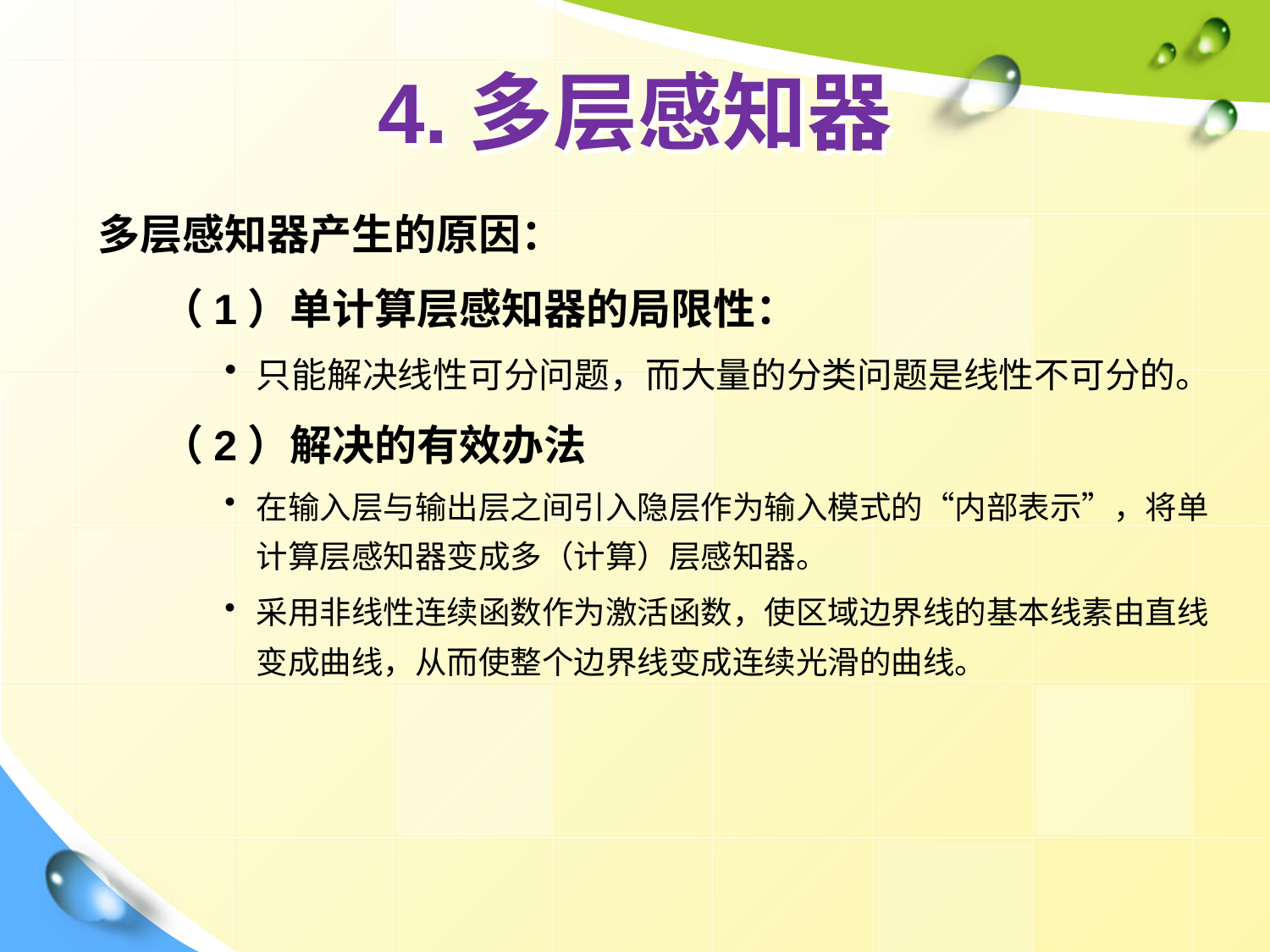

# 4.多层感知器
多层感知器产生的原因：
（1）单计算层感知器的局限性：
只能解决线性可分问题，而大量的分类问题是线性不可分的。
（2）解决的有效办法
在输入层与输出层之间引入隐层作为输入模式的“内部表示”，将单计算层感知器变成多（计算）层感知器。
采用非线性连续函数作为激活函数，使区域边界线的基本线素由直线变成曲线，从而使整个边界线变成连续光滑的曲线。